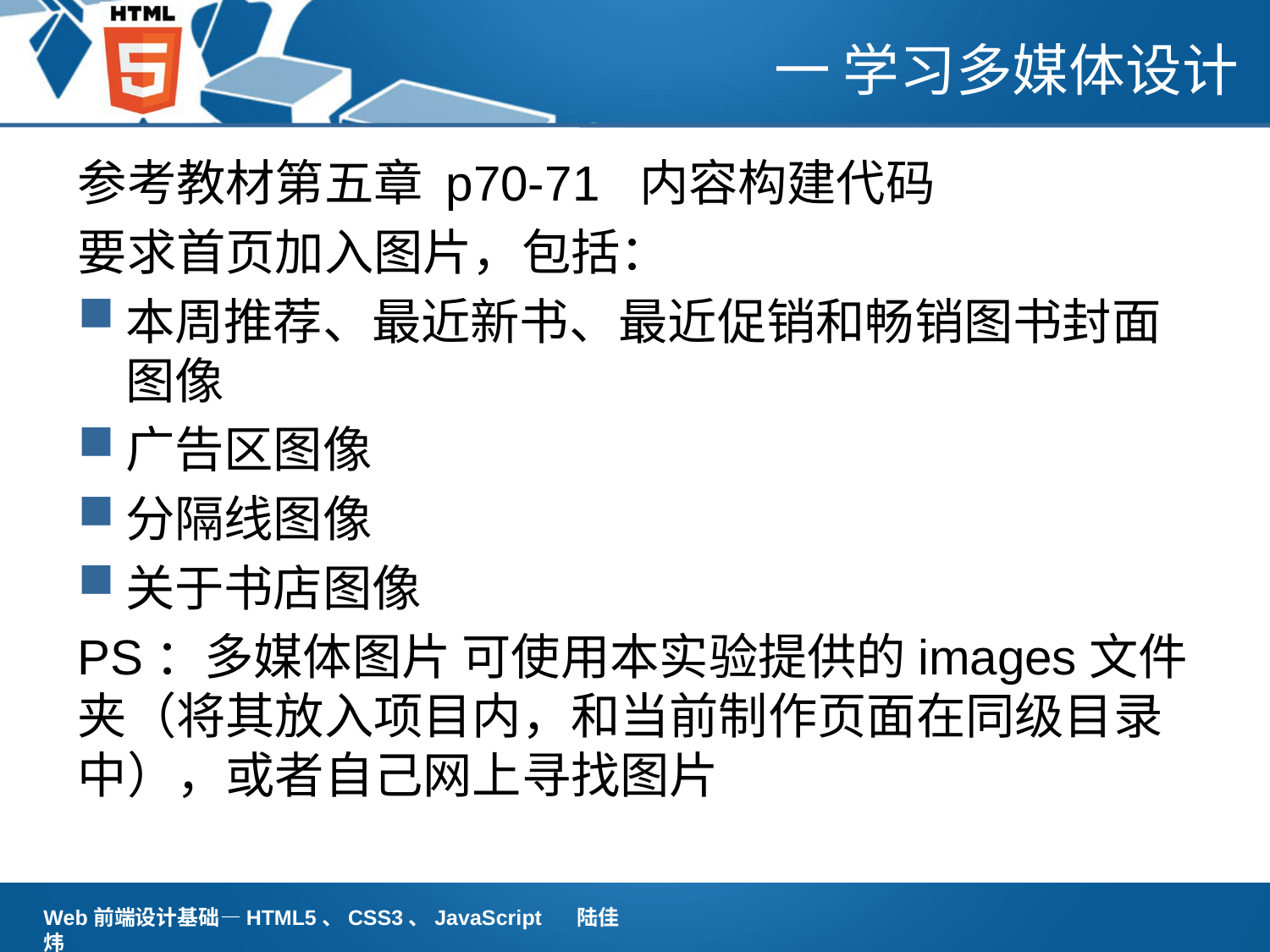

# 一 学习多媒体设计
参考教材第五章 p70-71  内容构建代码
要求首页加入图片，包括：
本周推荐、最近新书、最近促销和畅销图书封面图像
广告区图像
分隔线图像
关于书店图像
PS：多媒体图片 可使用本实验提供的images文件夹（将其放入项目内，和当前制作页面在同级目录中），或者自己网上寻找图片